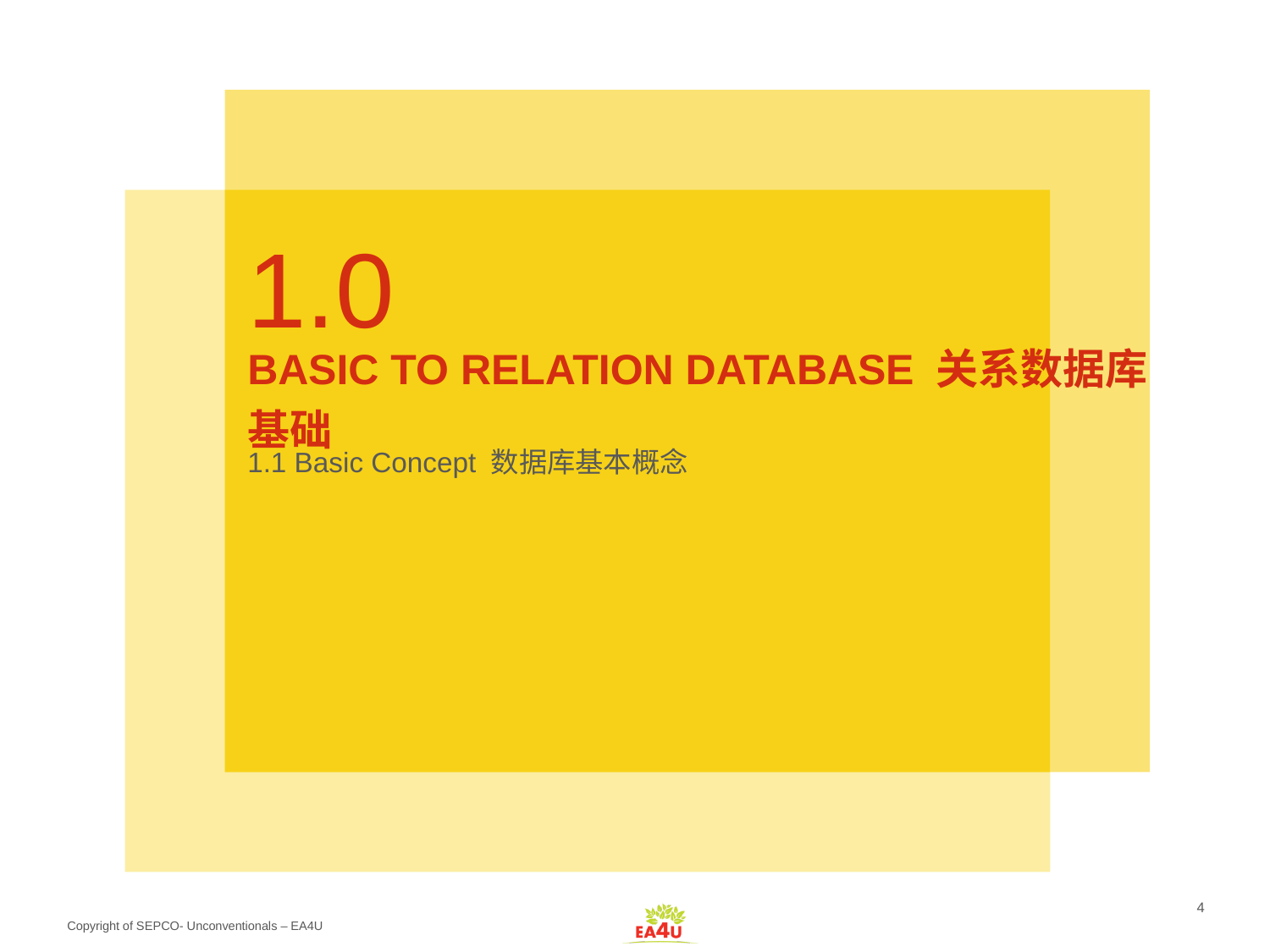

1.0
Basic to relation Database 关系数据库基础

# 1.1 Basic Concept 数据库基本概念

4